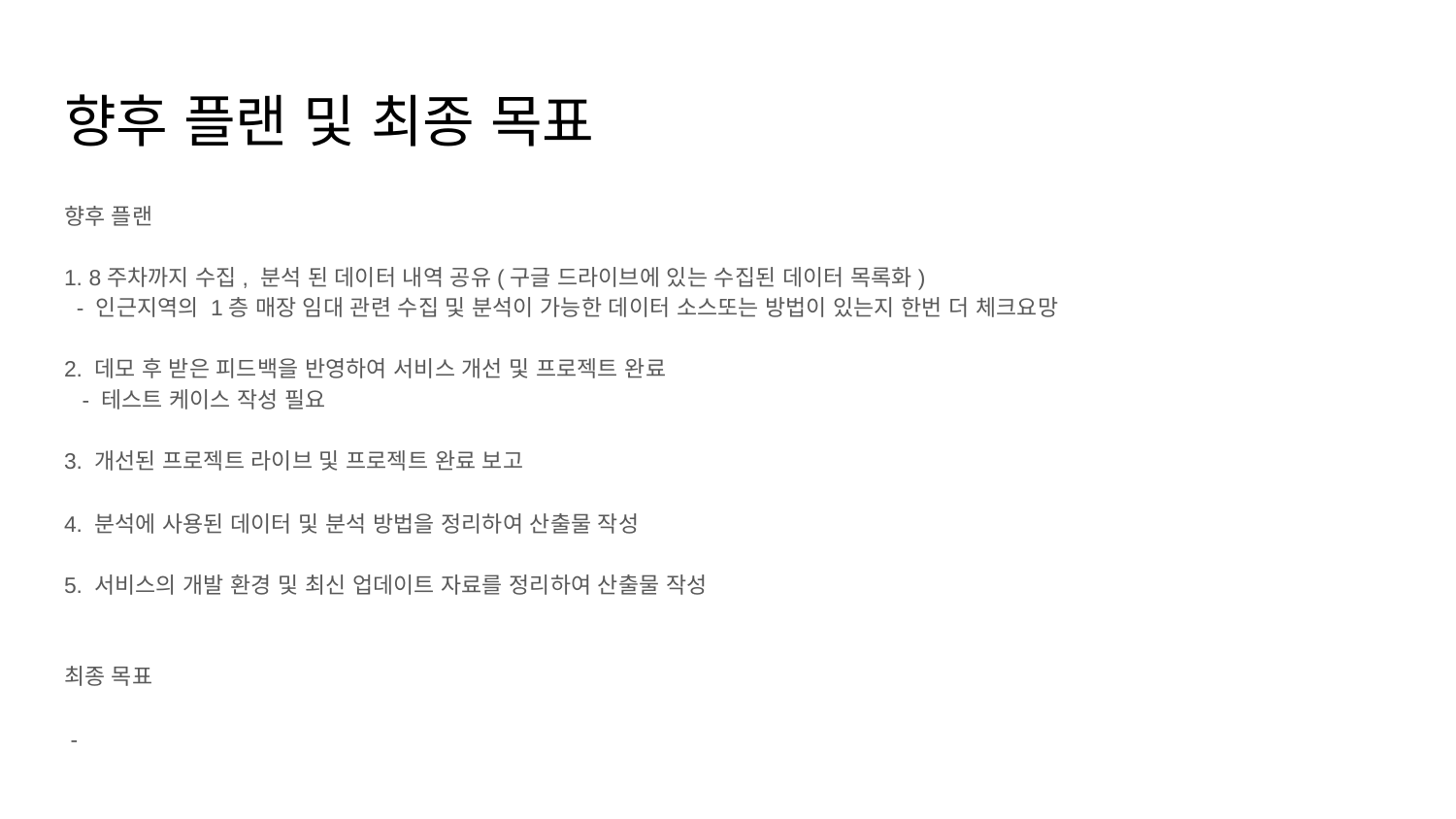

# 향후 플랜 및 최종 목표
향후 플랜
1. 8주차까지 수집, 분석 된 데이터 내역 공유(구글 드라이브에 있는 수집된 데이터 목록화)
  - 인근지역의 1층 매장 임대 관련 수집 및 분석이 가능한 데이터 소스또는 방법이 있는지 한번 더 체크요망
2. 데모 후 받은 피드백을 반영하여 서비스 개선 및 프로젝트 완료
  - 테스트 케이스 작성 필요
3. 개선된 프로젝트 라이브 및 프로젝트 완료 보고
4. 분석에 사용된 데이터 및 분석 방법을 정리하여 산출물 작성
5. 서비스의 개발 환경 및 최신 업데이트 자료를 정리하여 산출물 작성
최종 목표
 -
1. 위 향후 플랜을 사용하고 제출한 중간보고서의 3. 추친계획 및 진척도의 내용을 최종 목표로 하여 작성해 주시면 됩니다.